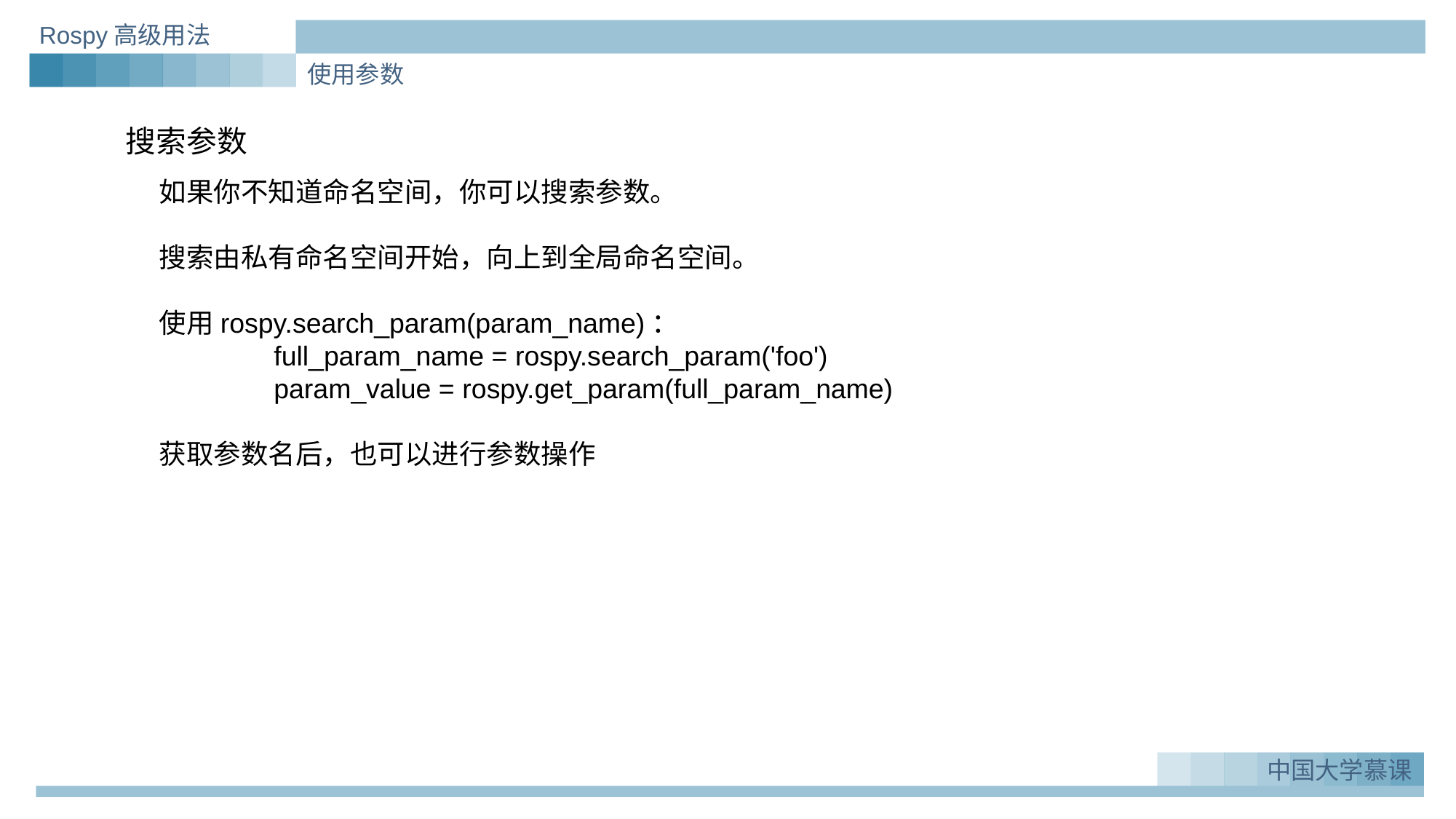

Rospy高级用法
搜索参数
使用参数
如果你不知道命名空间，你可以搜索参数。

搜索由私有命名空间开始，向上到全局命名空间。

使用rospy.search_param(param_name)：
               full_param_name = rospy.search_param('foo')
               param_value = rospy.get_param(full_param_name)

获取参数名后，也可以进行参数操作

中国大学慕课